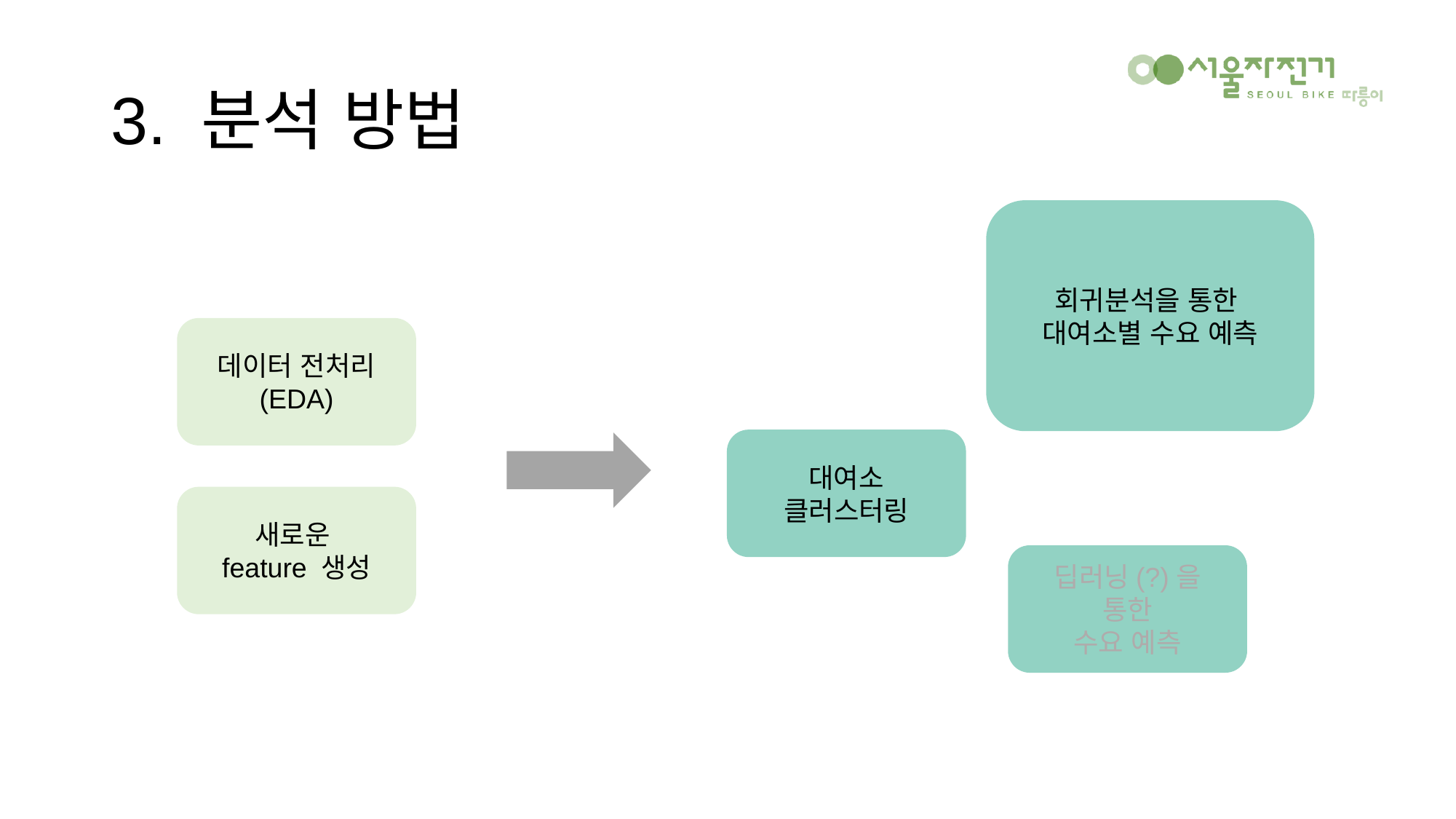

# 3. 분석 방법
회귀분석을 통한
대여소별 수요 예측
데이터 전처리
(EDA)
대여소
클러스터링

새로운
feature 생성
딥러닝(?)을 통한
수요 예측